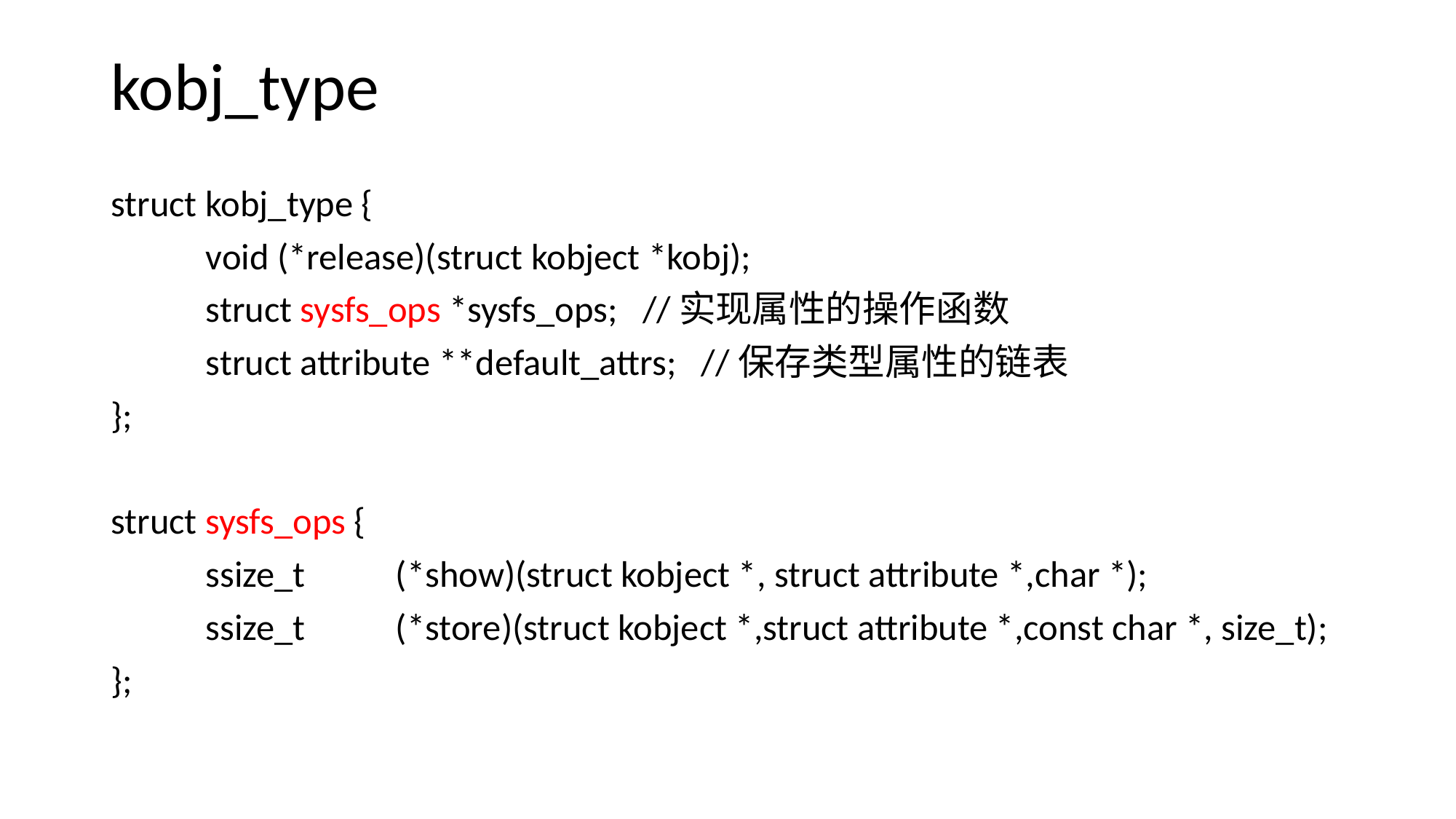

# kobj_type
struct kobj_type {
	void (*release)(struct kobject *kobj);
	struct sysfs_ops *sysfs_ops;   //实现属性的操作函数
	struct attribute **default_attrs;   //保存类型属性的链表
};

struct sysfs_ops {
	ssize_t	(*show)(struct kobject *, struct attribute *,char *);
	ssize_t	(*store)(struct kobject *,struct attribute *,const char *, size_t);
};